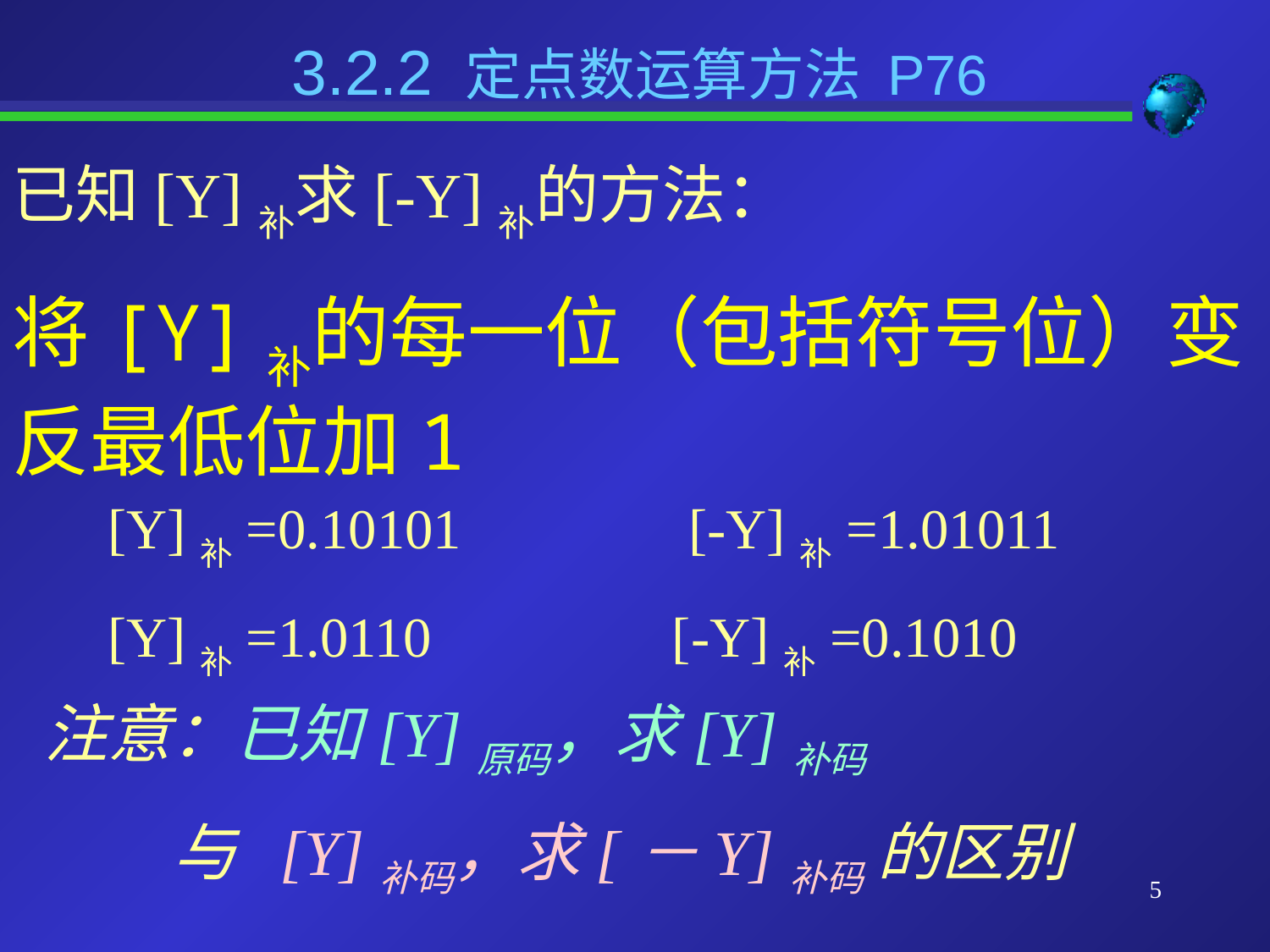

3.2.2 定点数运算方法 P76
已知[Y]补求[-Y]补的方法：
将[Y]补的每一位（包括符号位）变反最低位加1
[Y]补=0.10101                [-Y]补=1.01011
[Y]补=1.0110                 [-Y]补=0.1010
注意：已知[Y]原码，求[Y]补码
        与  [Y]补码，求[－Y]补码 的区别
5